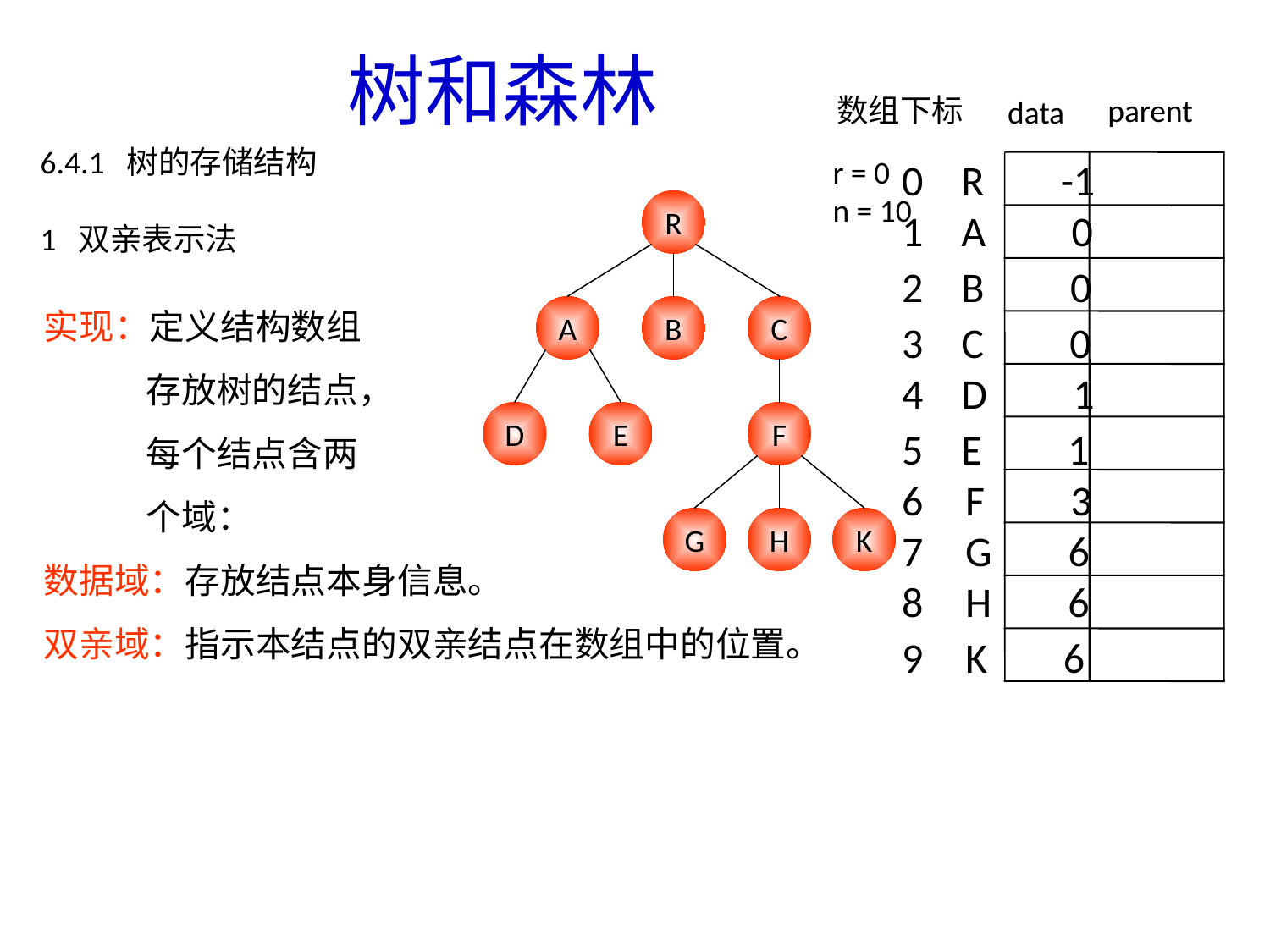

树和森林
数组下标
parent
data
6.4.1  树的存储结构
0    R        -1
1    A         0
2    B         0
3    C         0
4    D         1
5    E         1
F         3
G        6
H        6
K        6

r = 0
n = 10
R
A
B
C
D
E
F
G
H
K
1  双亲表示法
实现：定义结构数组
            存放树的结点，
            每个结点含两
            个域：
数据域：存放结点本身信息。
双亲域：指示本结点的双亲结点在数组中的位置。